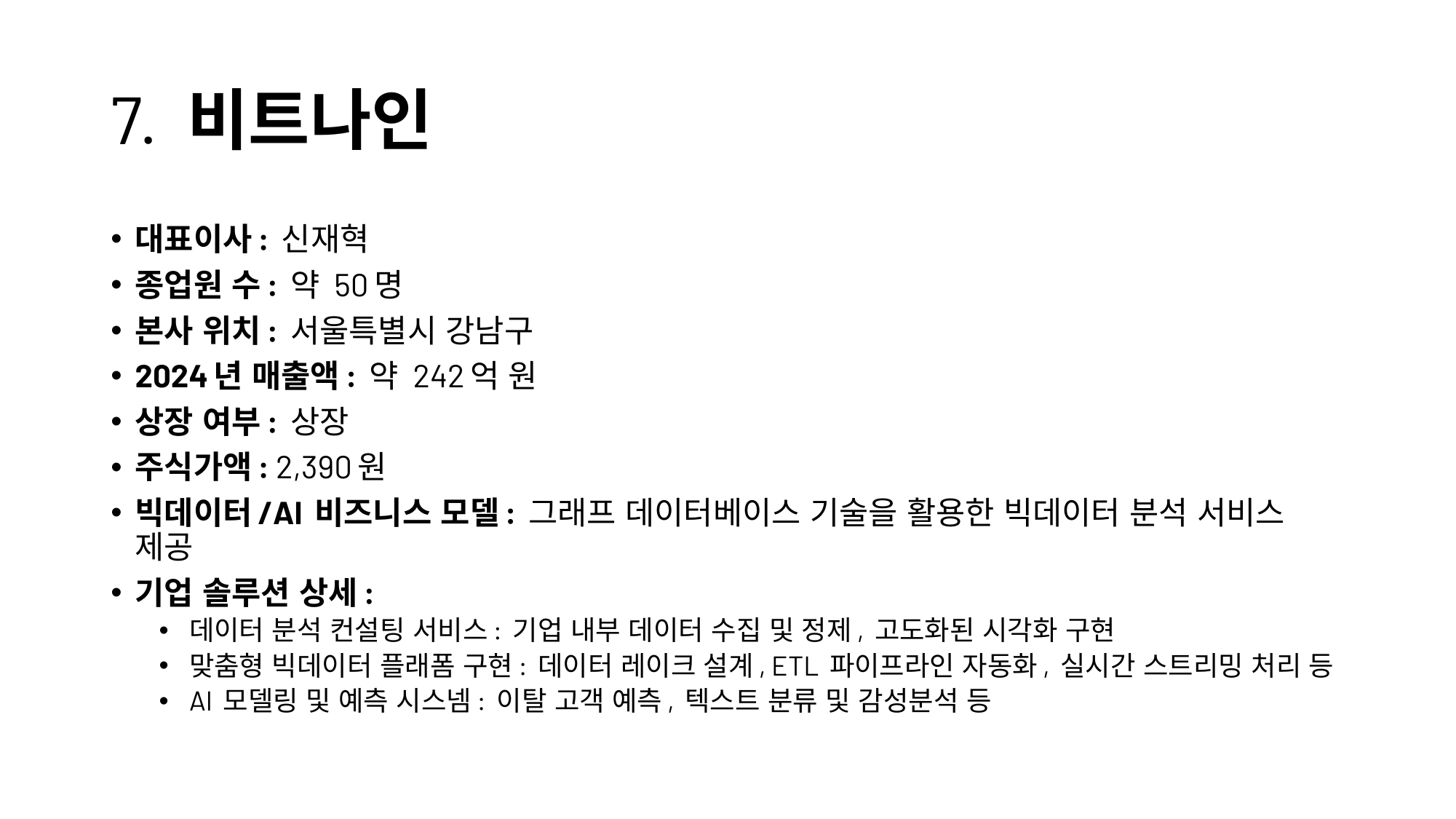

# 7. 비트나인
대표이사: 신재혁
종업원 수: 약 50명
본사 위치: 서울특별시 강남구
2024년 매출액: 약 242억 원
상장 여부: 상장
주식가액: 2,390원
빅데이터/AI 비즈니스 모델: 그래프 데이터베이스 기술을 활용한 빅데이터 분석 서비스 제공
기업 솔루션 상세:
데이터 분석 컨설팅 서비스: 기업 내부 데이터 수집 및 정제, 고도화된 시각화 구현
맞춤형 빅데이터 플래폼 구현: 데이터 레이크 설계, ETL 파이프라인 자동화, 실시간 스트리밍 처리 등
AI 모델링 및 예측 시스넴: 이탈 고객 예측, 텍스트 분류 및 감성분석 등